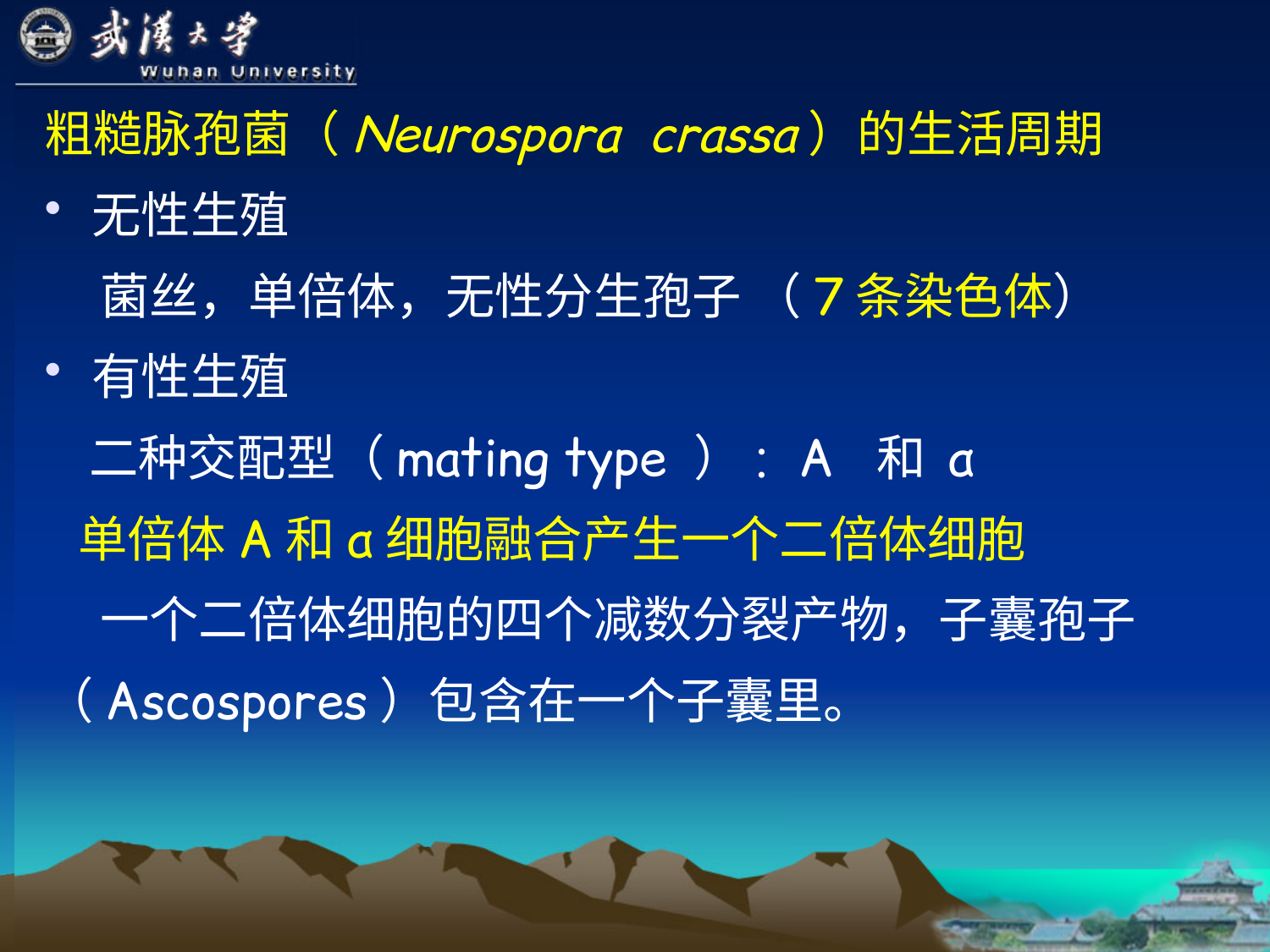

粗糙脉孢菌（Neurospora  crassa）的生活周期
无性生殖
    菌丝，单倍体，无性分生孢子 （7条染色体）
有性生殖
   二种交配型（mating type ）:  A  和 α
  单倍体A和α细胞融合产生一个二倍体细胞
    一个二倍体细胞的四个减数分裂产物，子囊孢子
（Ascospores）包含在一个子囊里。